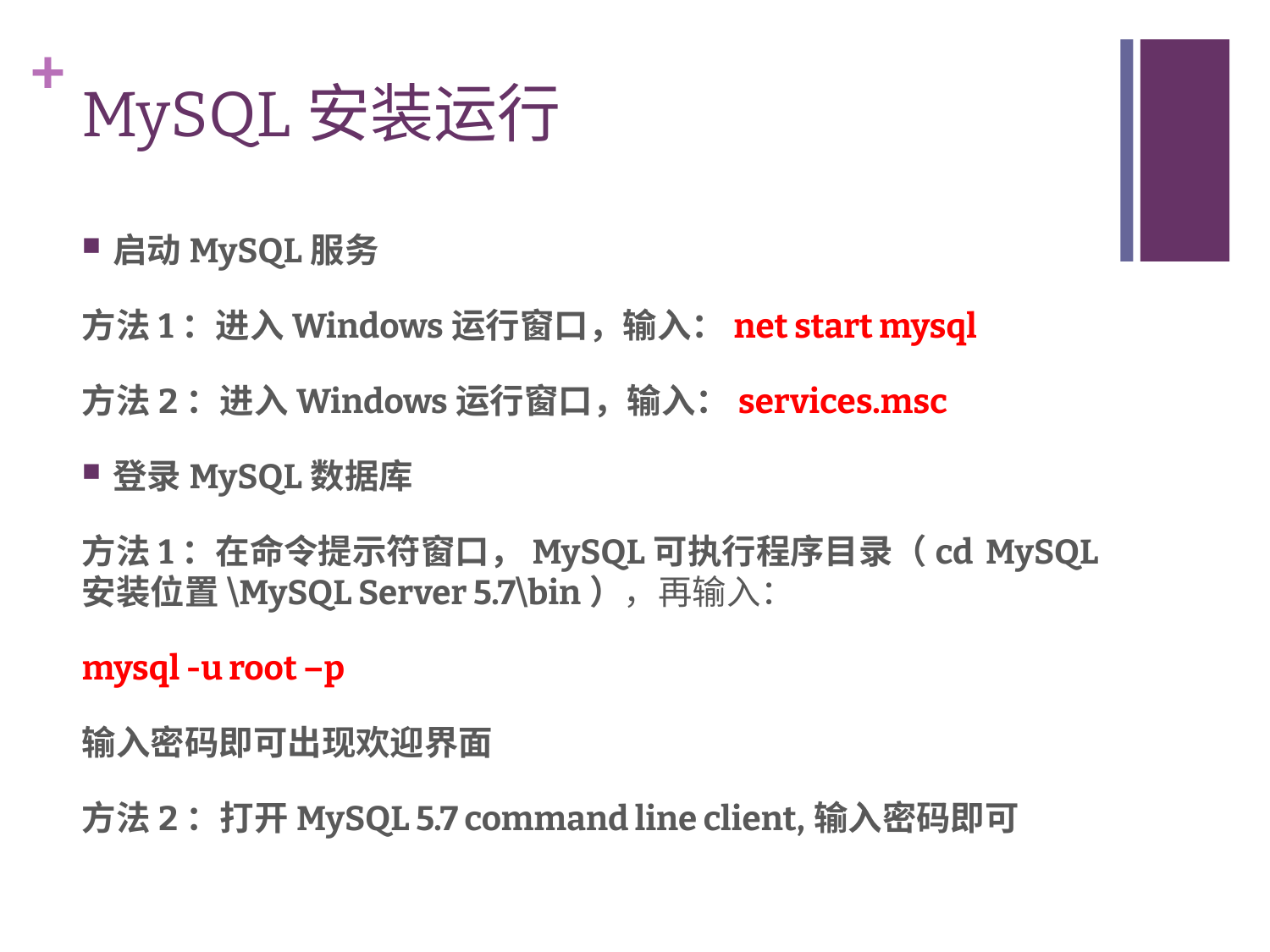

# MySQL安装运行
启动MySQL服务
方法1：进入Windows运行窗口，输入：net start mysql
方法2：进入Windows运行窗口，输入：services.msc
登录MySQL数据库
方法1：在命令提示符窗口，MySQL可执行程序目录（cd  MySQL安装位置\MySQL Server 5.7\bin），再输入：
mysql -u root –p
输入密码即可出现欢迎界面
方法2：打开MySQL 5.7 command line client,输入密码即可